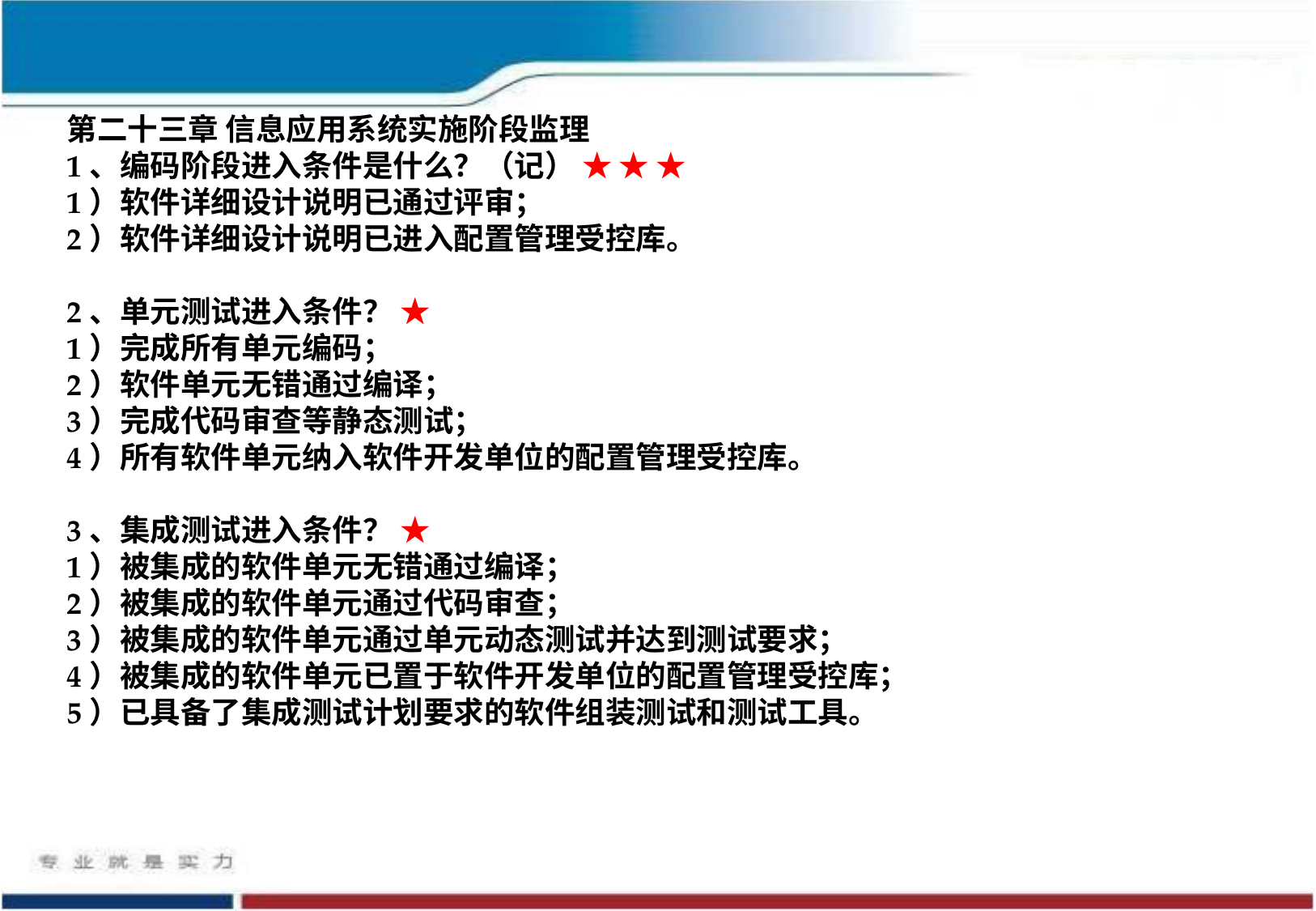

第二十三章 信息应用系统实施阶段监理
1、编码阶段进入条件是什么？（记） ★ ★ ★
1）软件详细设计说明已通过评审；
2）软件详细设计说明已进入配置管理受控库。

2、单元测试进入条件？ ★
1）完成所有单元编码；
2）软件单元无错通过编译；
3）完成代码审查等静态测试；
4）所有软件单元纳入软件开发单位的配置管理受控库。

3、集成测试进入条件？ ★
1）被集成的软件单元无错通过编译；
2）被集成的软件单元通过代码审查；
3）被集成的软件单元通过单元动态测试并达到测试要求；
4）被集成的软件单元已置于软件开发单位的配置管理受控库；
5）已具备了集成测试计划要求的软件组装测试和测试工具。